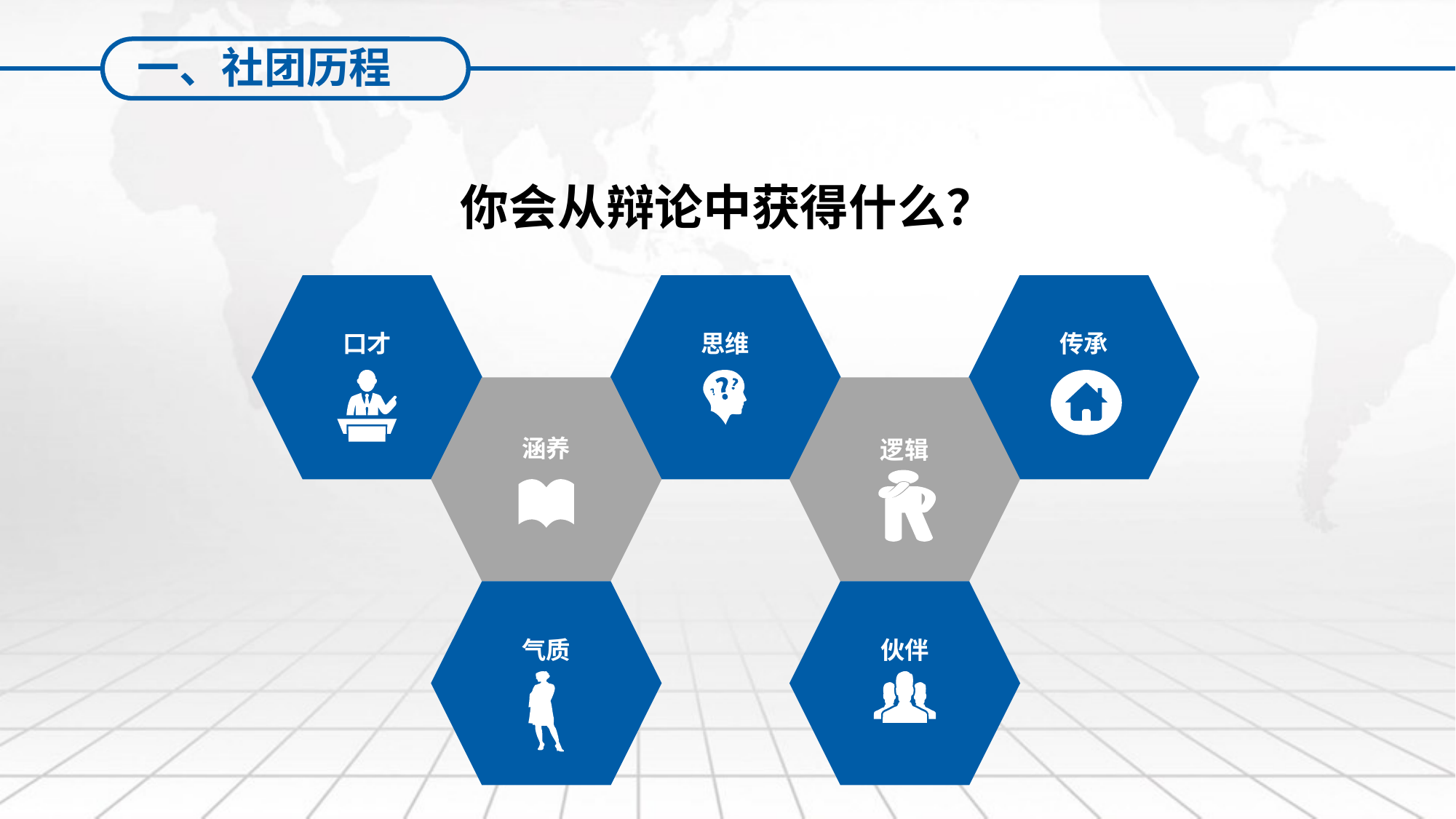

一、社团历程

你会从辩论中获得什么？

口才

思维

传承

涵养

逻辑

气质

伙伴